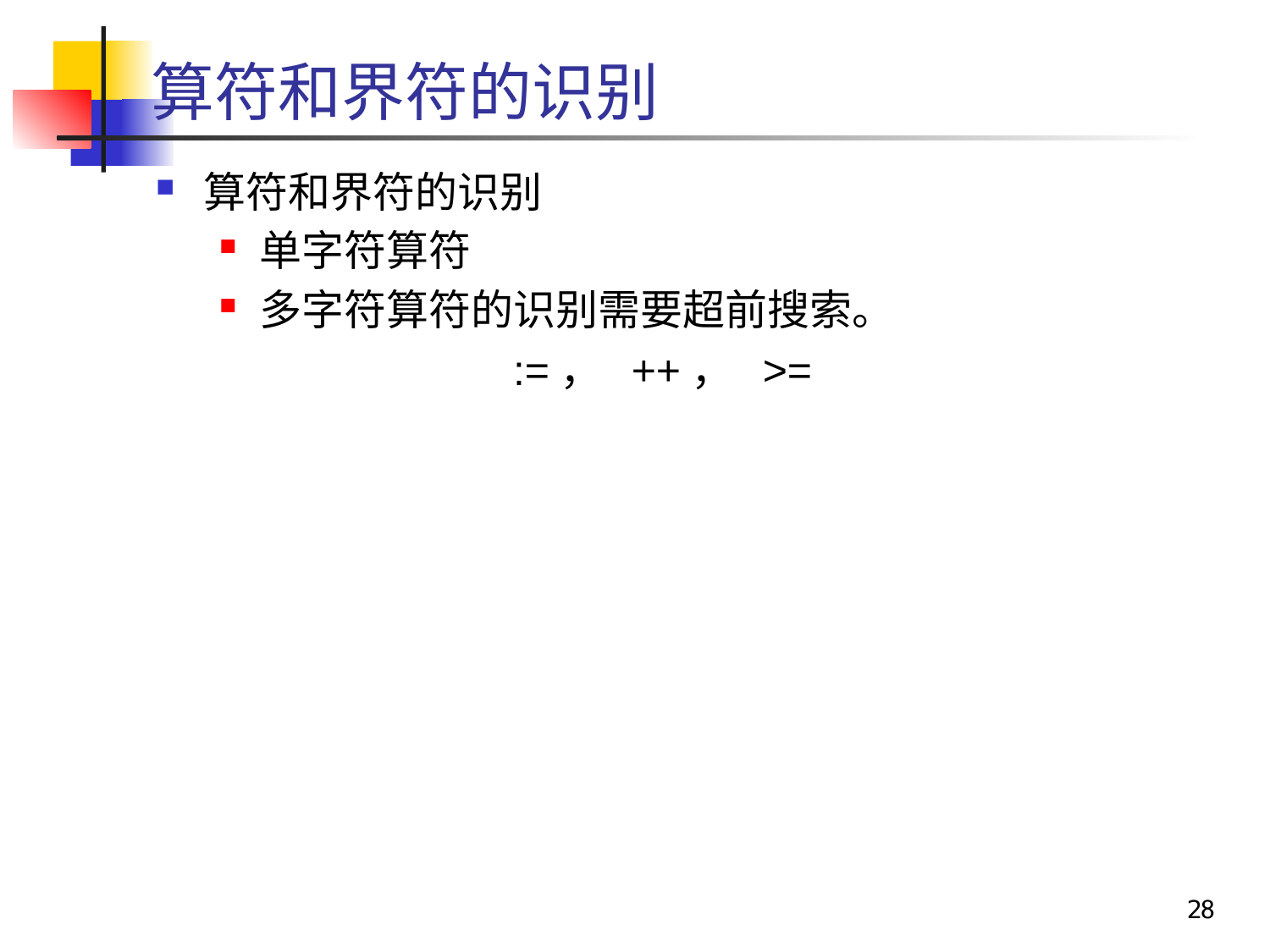

# 算符和界符的识别
算符和界符的识别
单字符算符
多字符算符的识别需要超前搜索。
			:=，  ++，  >=

28